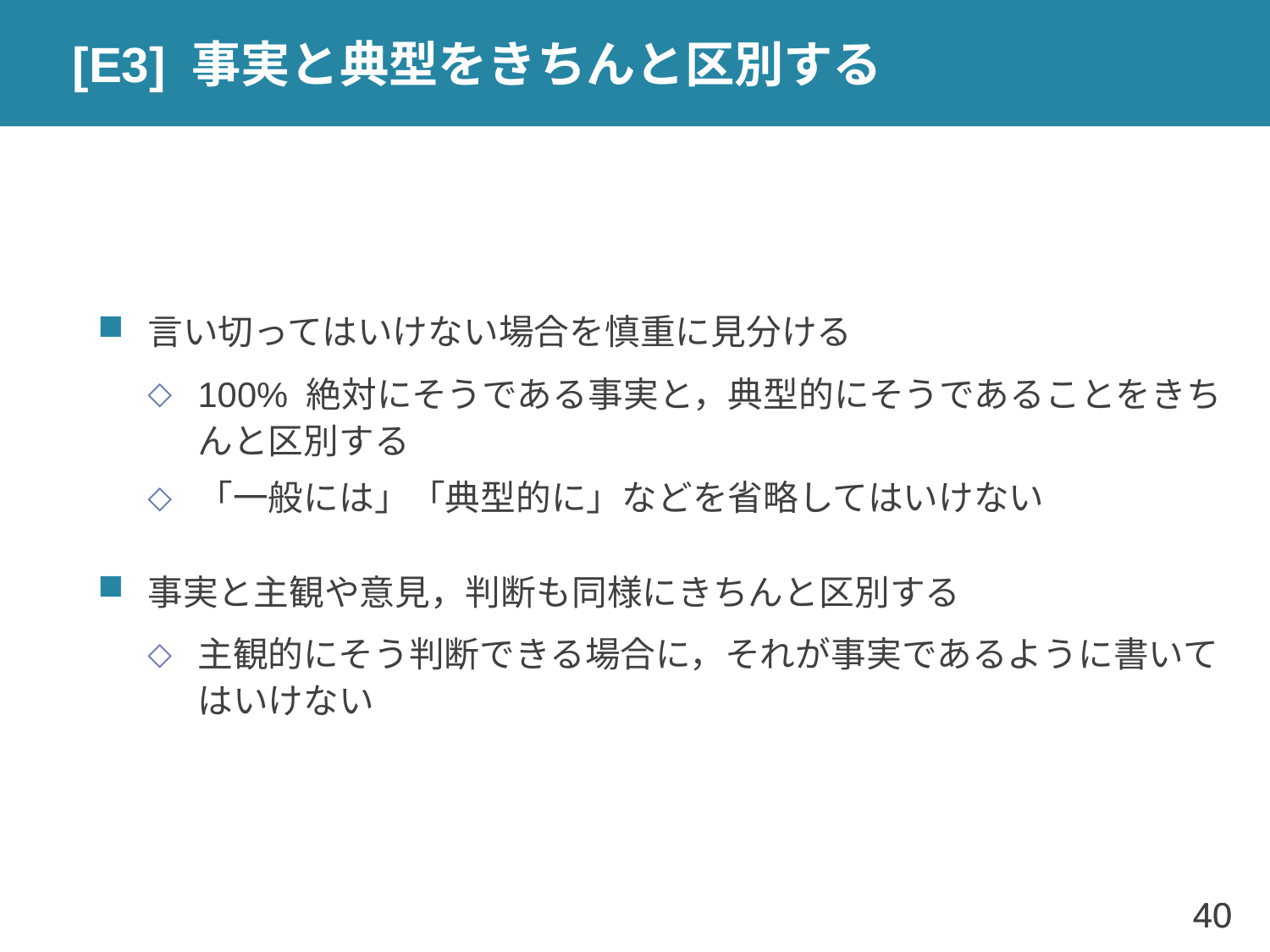

# [E3] 事実と典型をきちんと区別する
言い切ってはいけない場合を慎重に見分ける
100% 絶対にそうである事実と，典型的にそうであることをきちんと区別する
「一般には」「典型的に」などを省略してはいけない
事実と主観や意見，判断も同様にきちんと区別する
主観的にそう判断できる場合に，それが事実であるように書いてはいけない